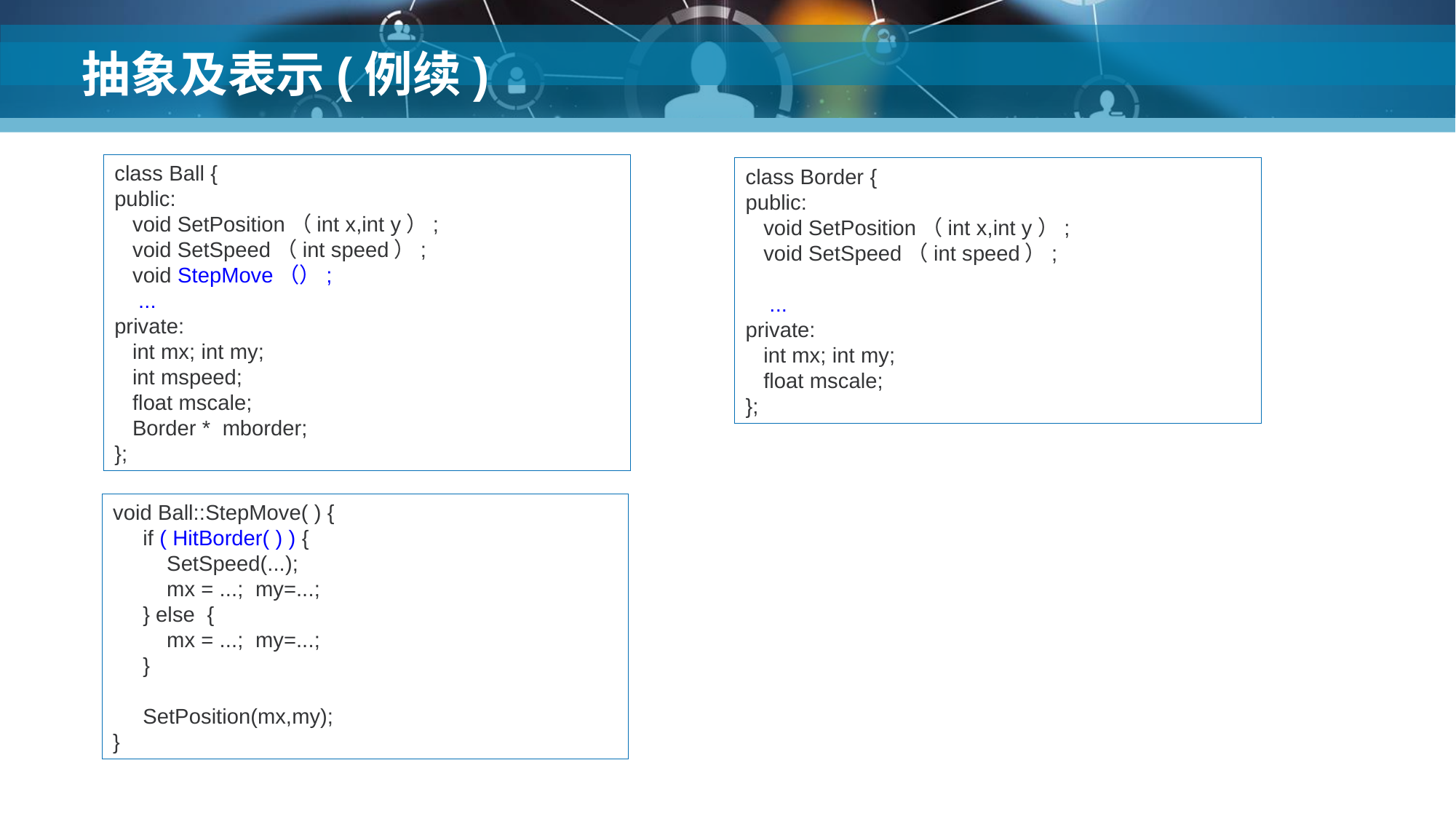

# 抽象及表示(例续)
class Ball {
public:
   void SetPosition（int x,int y）;
   void SetSpeed（int speed）;
   void StepMove（）;
    ...
private:
   int mx; int my;
   int mspeed;
   float mscale;
   Border *  mborder;
};
class Border {
public:
   void SetPosition（int x,int y）;
   void SetSpeed（int speed）;
    ...
private:
   int mx; int my;
   float mscale;
};
void Ball::StepMove( ) {
     if ( HitBorder( ) ) {
         SetSpeed(...);
         mx = ...;  my=...;
     } else  {
         mx = ...;  my=...;
     }
     SetPosition(mx,my);
}